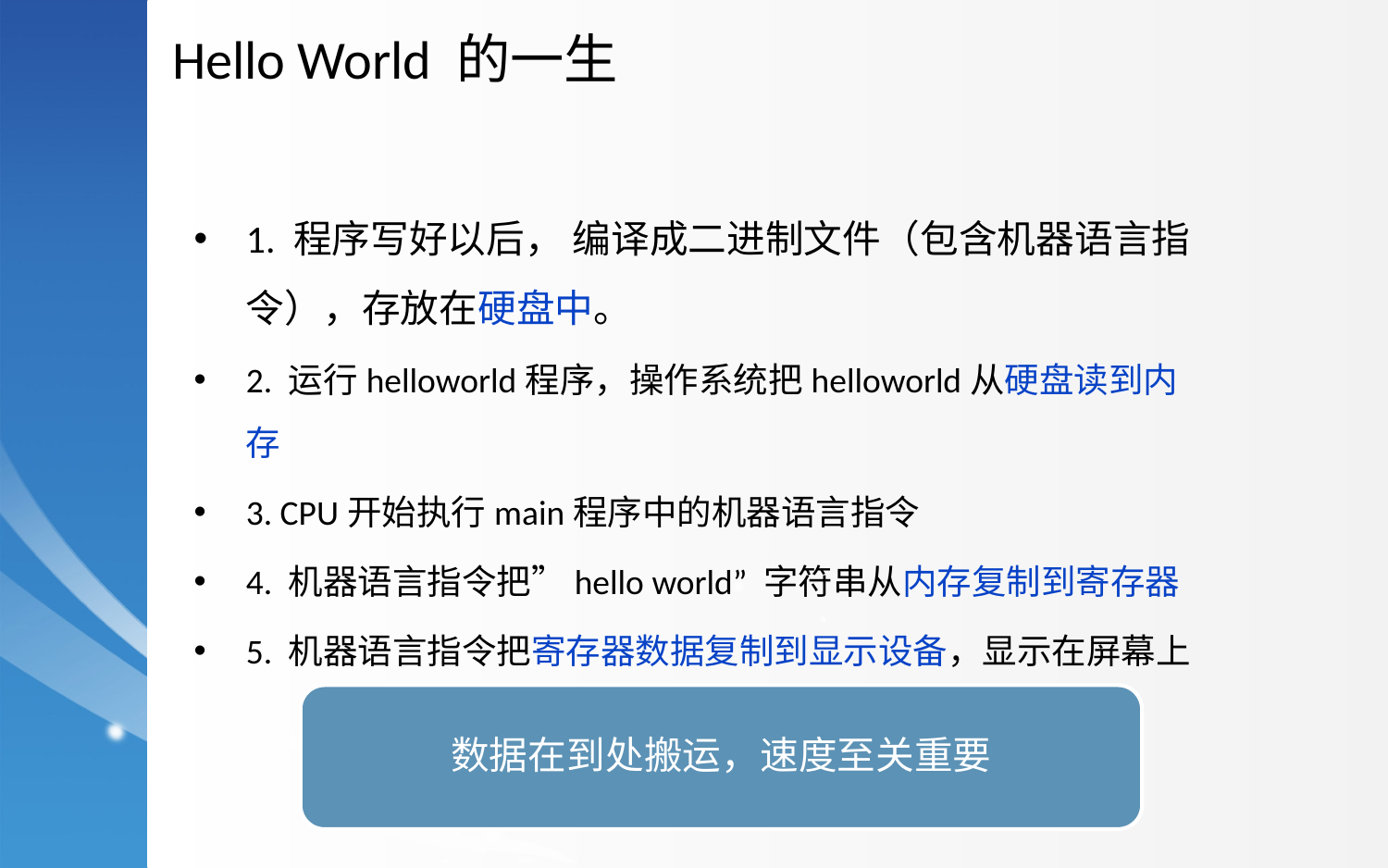

Hello World 的一生

1. 程序写好以后， 编译成二进制文件（包含机器语言指令），存放在硬盘中。
2. 运行helloworld程序，操作系统把helloworld从硬盘读到内存
3. CPU开始执行main程序中的机器语言指令
4. 机器语言指令把”hello world” 字符串从内存复制到寄存器
5. 机器语言指令把寄存器数据复制到显示设备，显示在屏幕上

数据在到处搬运，速度至关重要